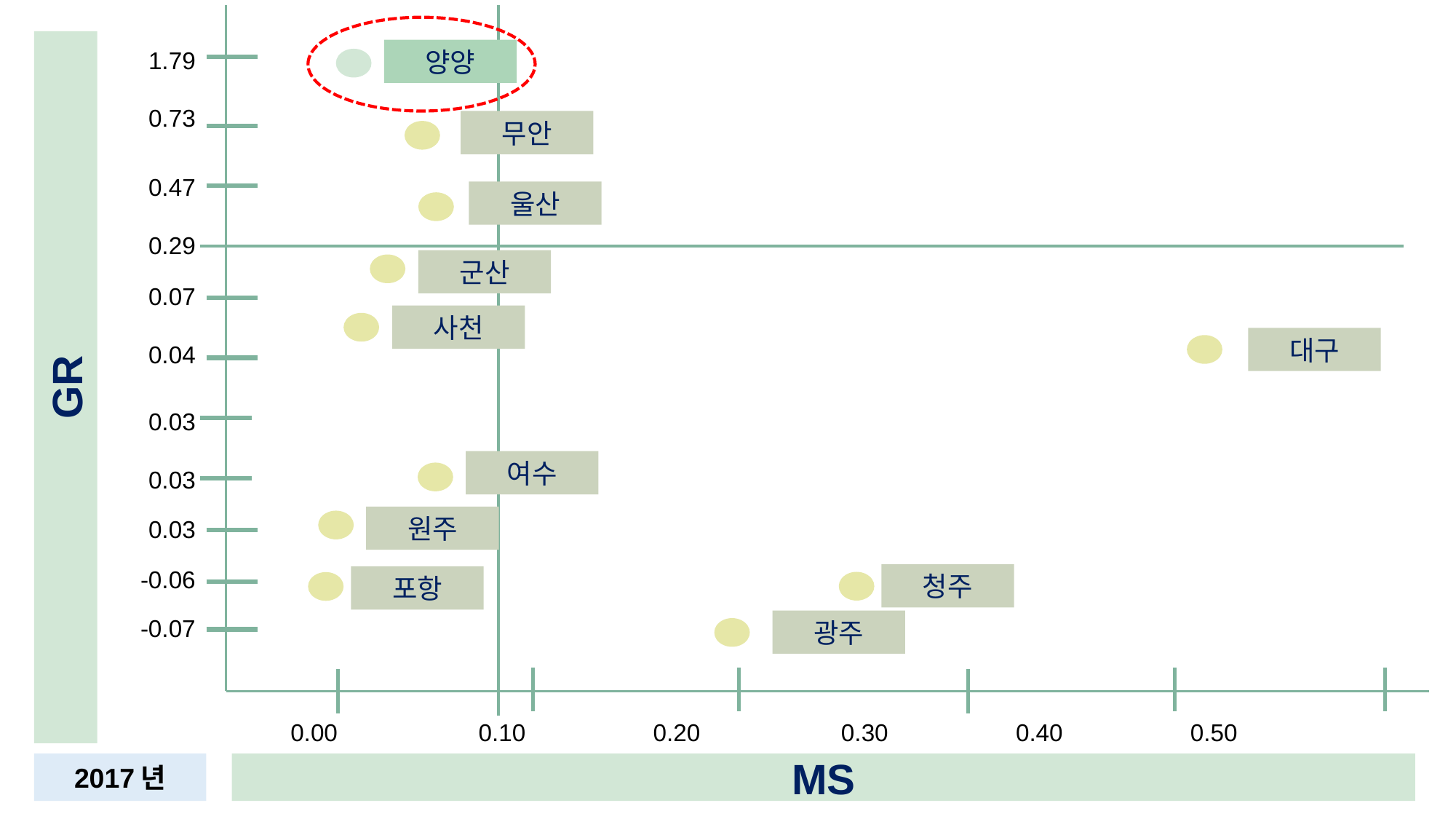

1.79

0.73

0.47

0.29

0.07

0.04

0.03

0.03

0.03

-0.06

-0.07

양양

무안

울산

군산

사천

대구

GR
여수

원주

청주
포항

광주

0.00                     0.10                   0.20                     0.30                   0.40                   0.50
2017년
MS